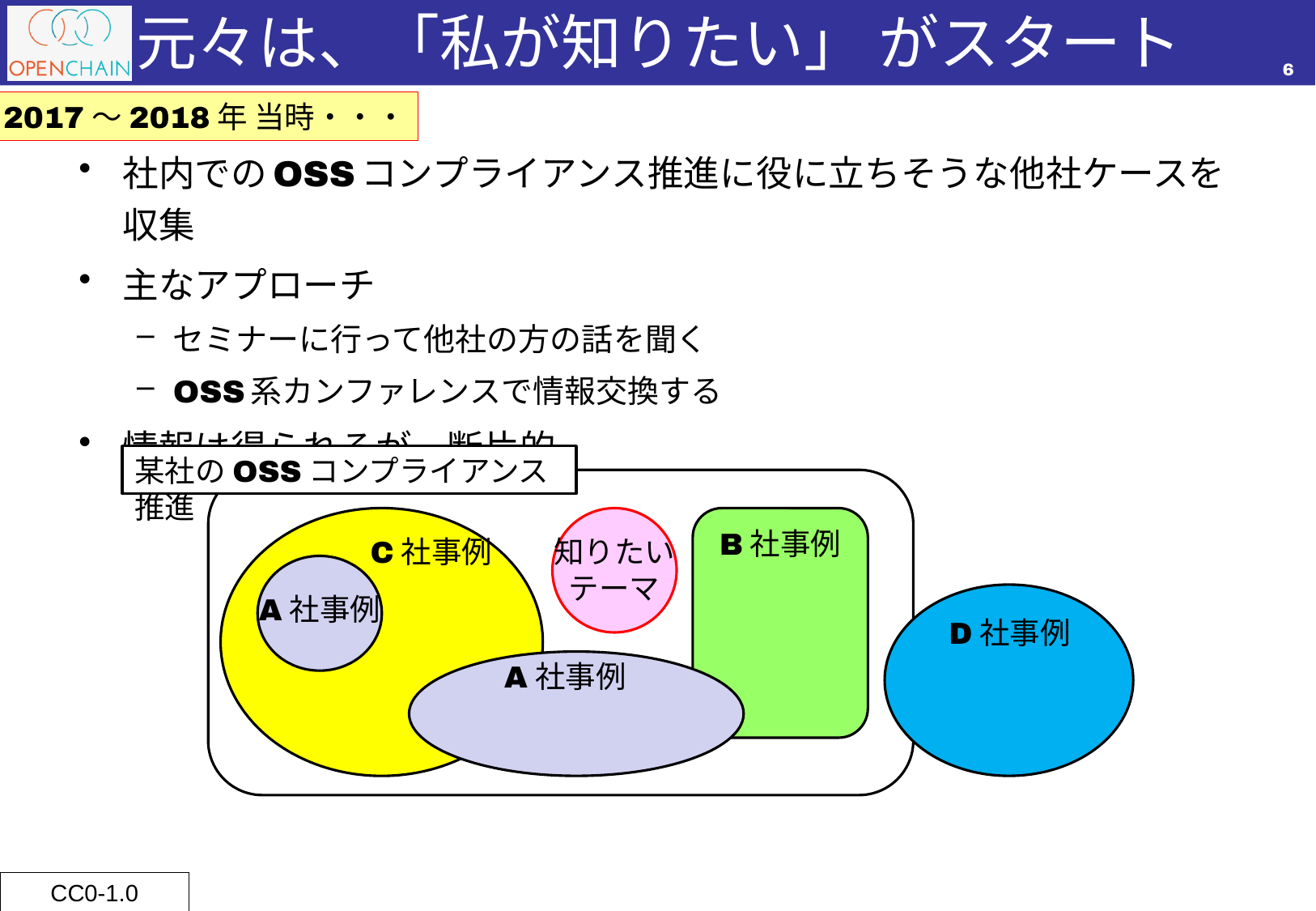

# 元々は、「私が知りたい」 がスタート
6
2017～2018年 当時・・・
社内でのOSSコンプライアンス推進に役に立ちそうな他社ケースを収集
主なアプローチ
セミナーに行って他社の方の話を聞く
OSS系カンファレンスで情報交換する
情報は得られるが、断片的
某社のOSSコンプライアンス推進

C社事例

B社事例
知りたい
テーマ

A社事例

A社事例

D社事例
CC0-1.0